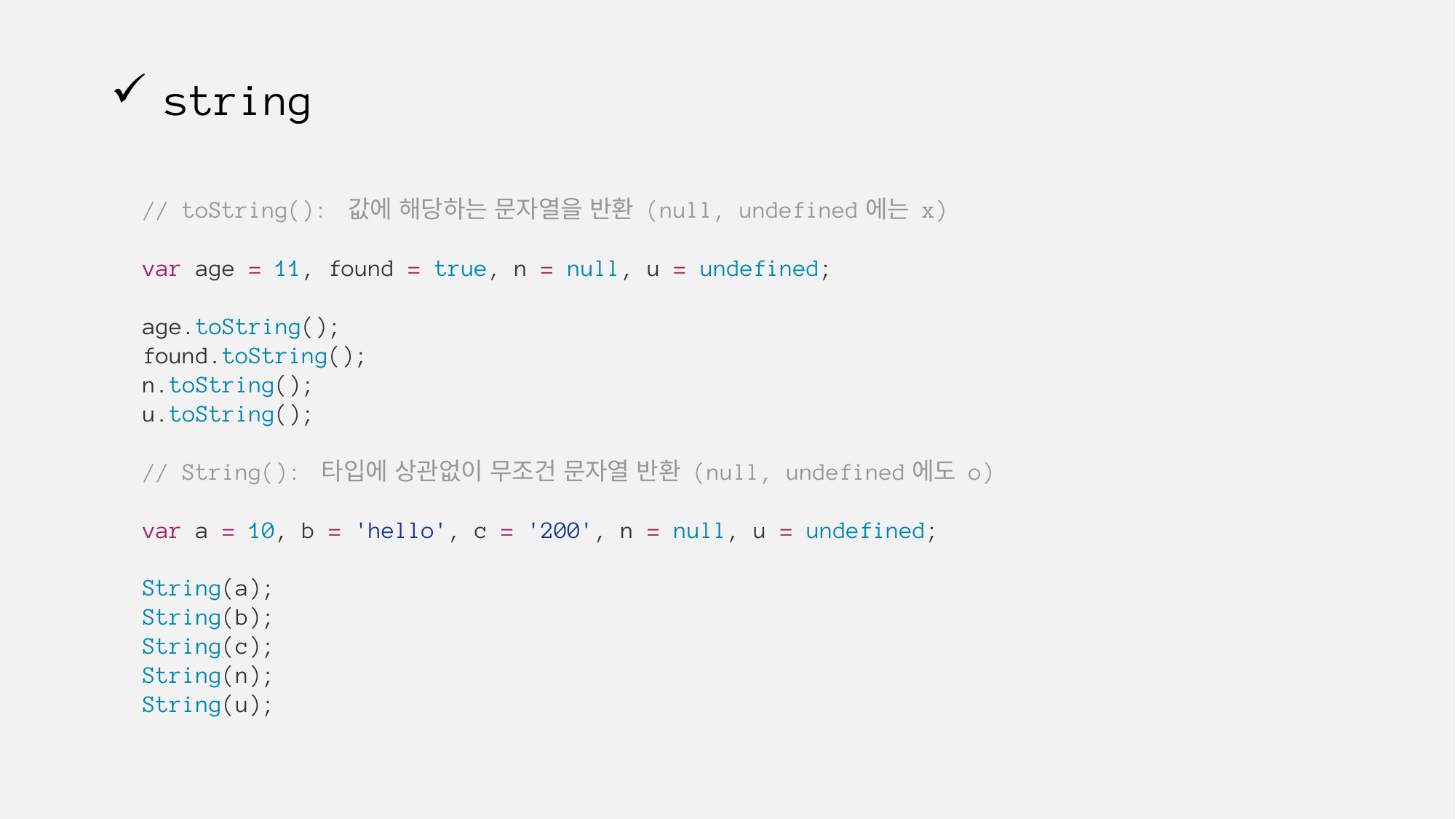

# string
// toString(): 값에 해당하는 문자열을 반환 (null, undefined에는 x)

var age = 11, found = true, n = null, u = undefined;

age.toString();
found.toString();
n.toString();
u.toString();

// String(): 타입에 상관없이 무조건 문자열 반환 (null, undefined에도 o)

var a = 10, b = 'hello', c = '200', n = null, u = undefined;

String(a);
String(b);
String(c);
String(n);
String(u);